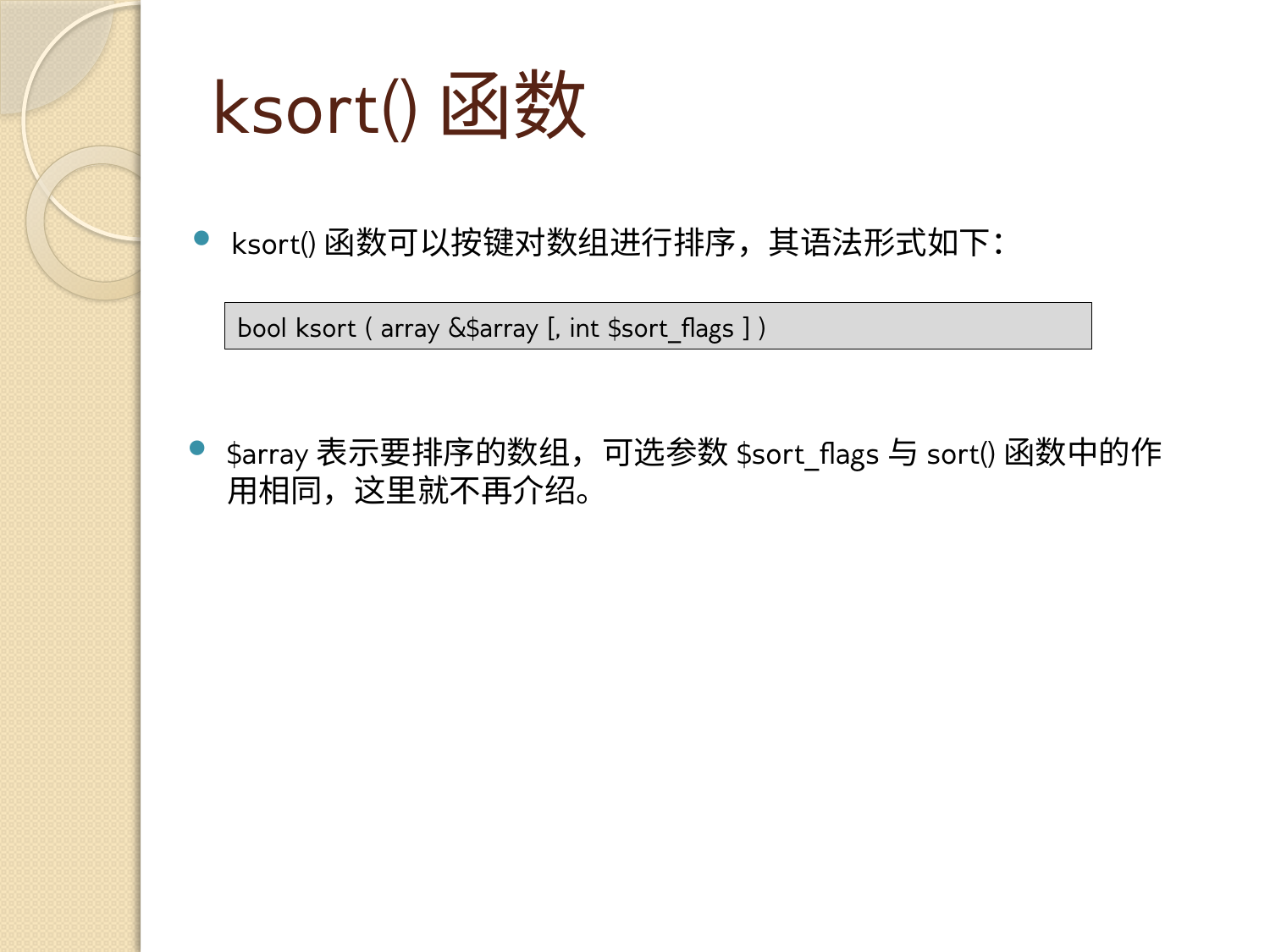

# ksort()函数
ksort()函数可以按键对数组进行排序，其语法形式如下：
bool ksort ( array &$array [, int $sort_flags ] )
$array表示要排序的数组，可选参数$sort_flags与sort()函数中的作用相同，这里就不再介绍。